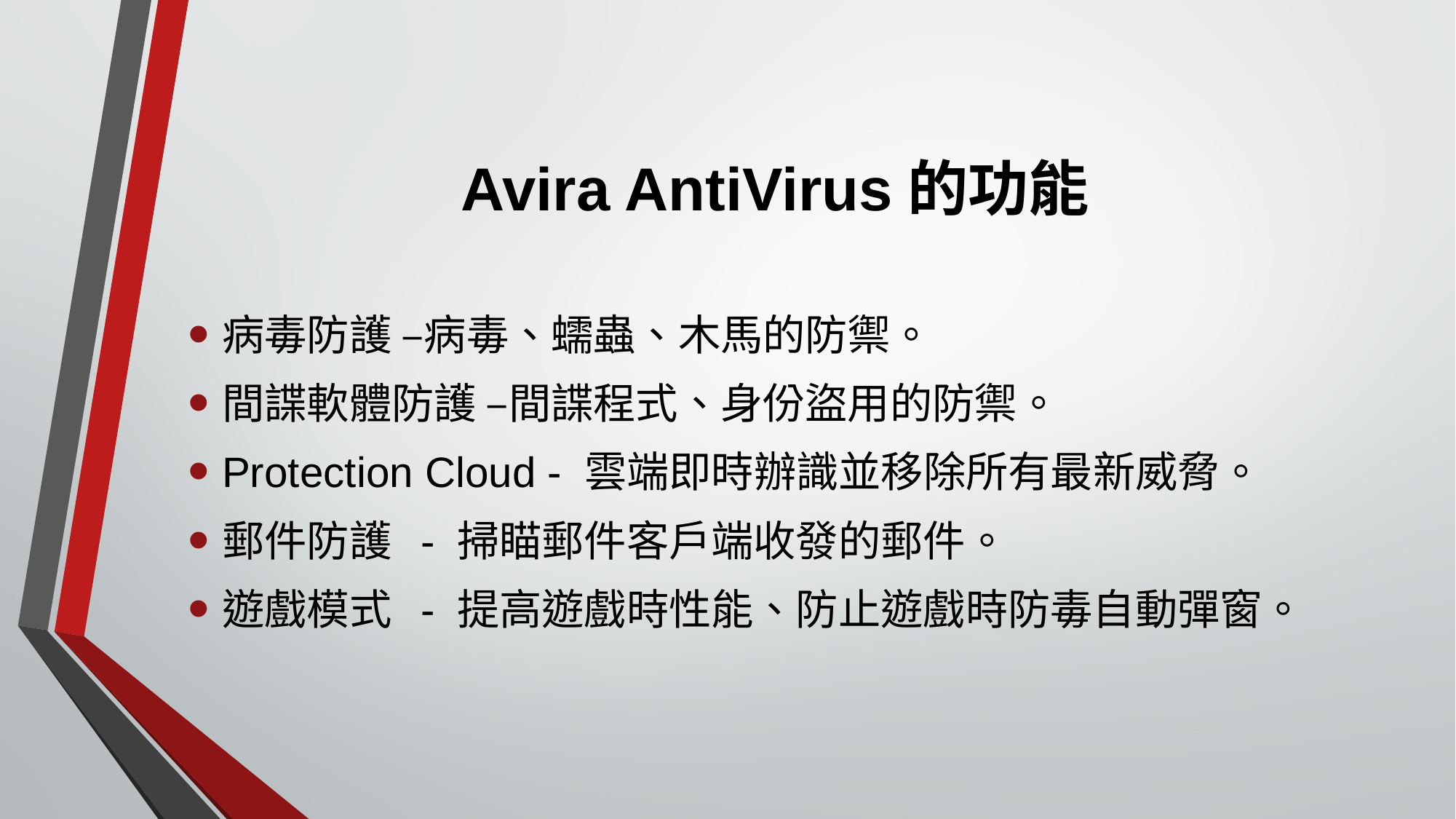

# Avira AntiVirus的功能
病毒防護 –病毒、蠕蟲、木馬的防禦。
間諜軟體防護 –間諜程式、身份盜用的防禦。
Protection Cloud - 雲端即時辦識並移除所有最新威脅。
郵件防護  - 掃瞄郵件客戶端收發的郵件。
遊戲模式  - 提高遊戲時性能、防止遊戲時防毒自動彈窗。